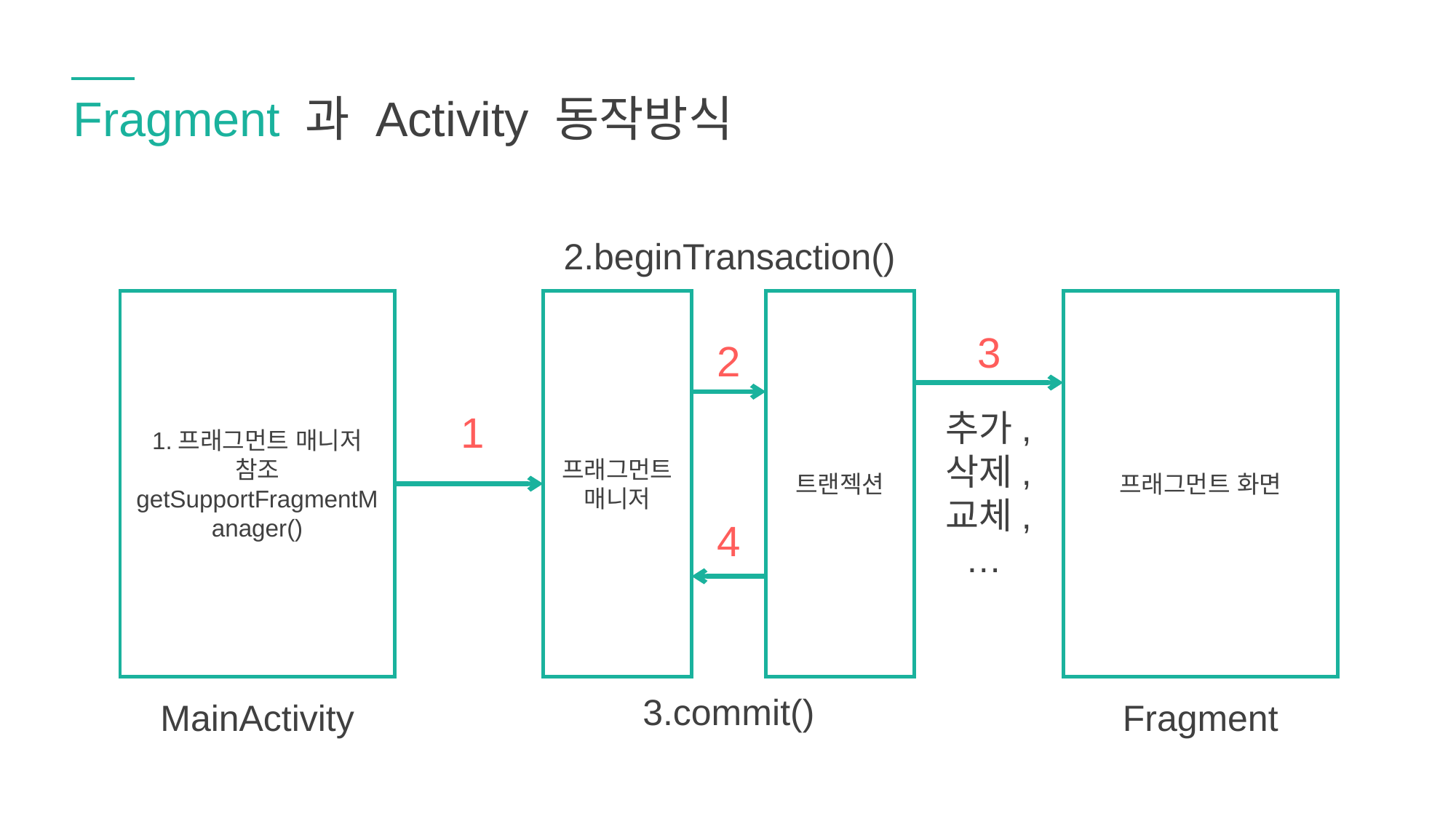

Fragment 과 Activity 동작방식

2.beginTransaction()
1.프래그먼트 매니저
참조
getSupportFragmentManager()
프래그먼트
매니저
트랜젝션
프래그먼트 화면
3
2
1
추가,
삭제,
교체,
…
4
3.commit()
MainActivity
Fragment